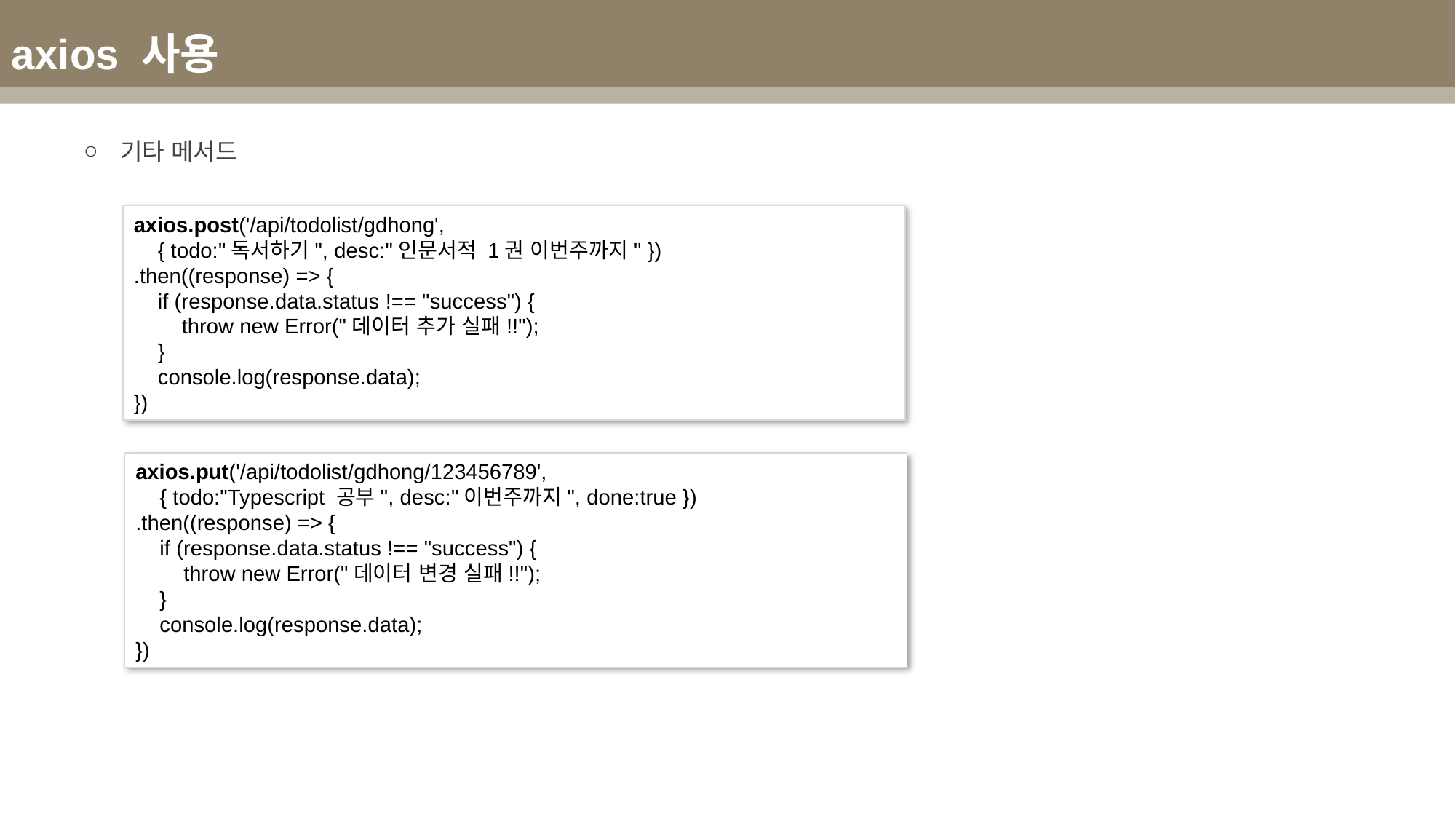

axios 사용
기타 메서드
axios.post('/api/todolist/gdhong',
    { todo:"독서하기", desc:"인문서적 1권 이번주까지" })
.then((response) => {
    if (response.data.status !== "success") {
        throw new Error("데이터 추가 실패!!");
    }
    console.log(response.data);
})
axios.put('/api/todolist/gdhong/123456789',
    { todo:"Typescript 공부", desc:"이번주까지", done:true })
.then((response) => {
    if (response.data.status !== "success") {
        throw new Error("데이터 변경 실패!!");
    }
    console.log(response.data);
})